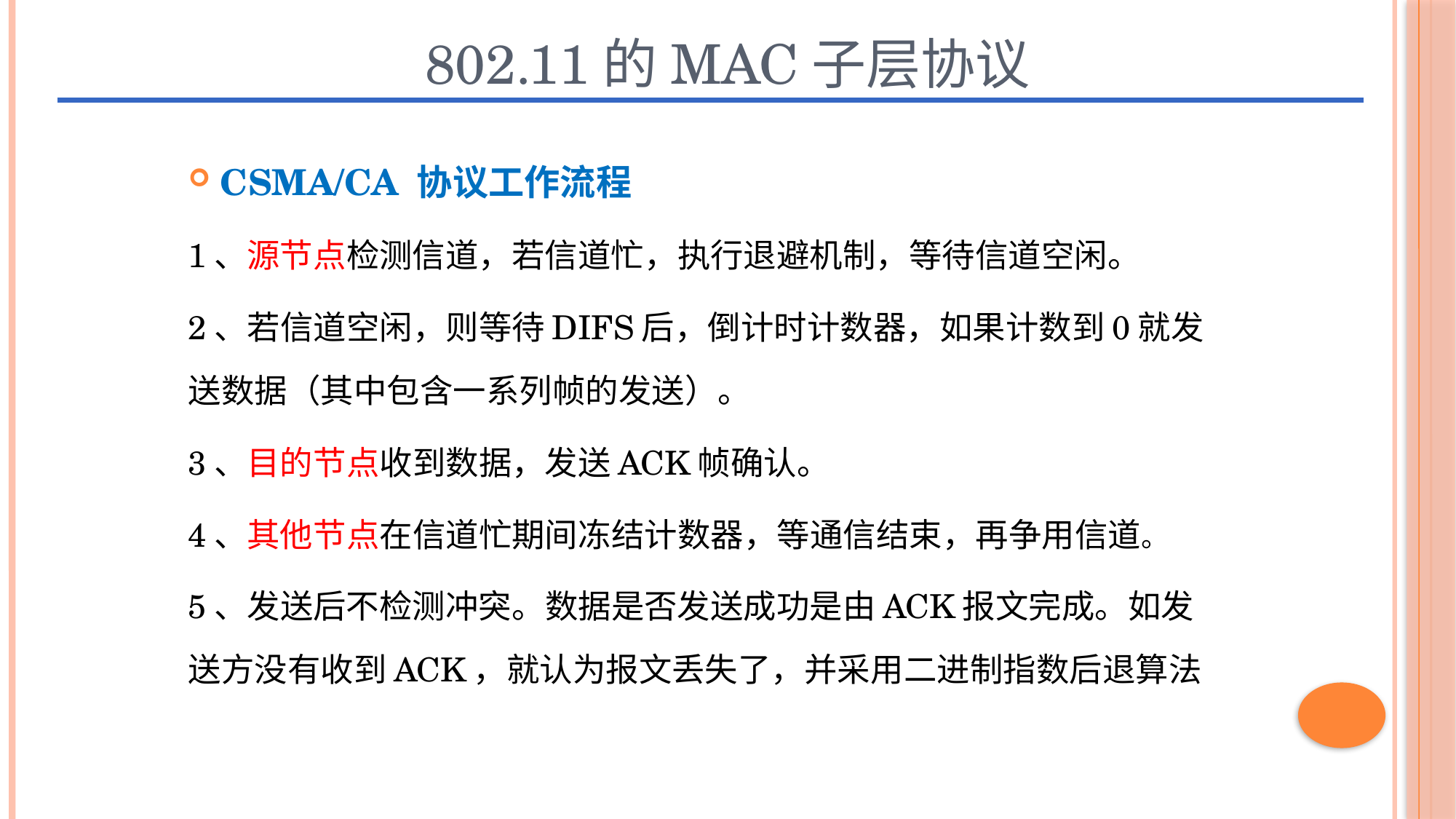

# 802.11的MAC子层协议
CSMA/CA 协议工作流程
1、源节点检测信道，若信道忙，执行退避机制，等待信道空闲。
2、若信道空闲，则等待DIFS后，倒计时计数器，如果计数到0就发送数据（其中包含一系列帧的发送）。
3、目的节点收到数据，发送ACK帧确认。
4、其他节点在信道忙期间冻结计数器，等通信结束，再争用信道。
5、发送后不检测冲突。数据是否发送成功是由ACK报文完成。如发送方没有收到ACK，就认为报文丢失了，并采用二进制指数后退算法